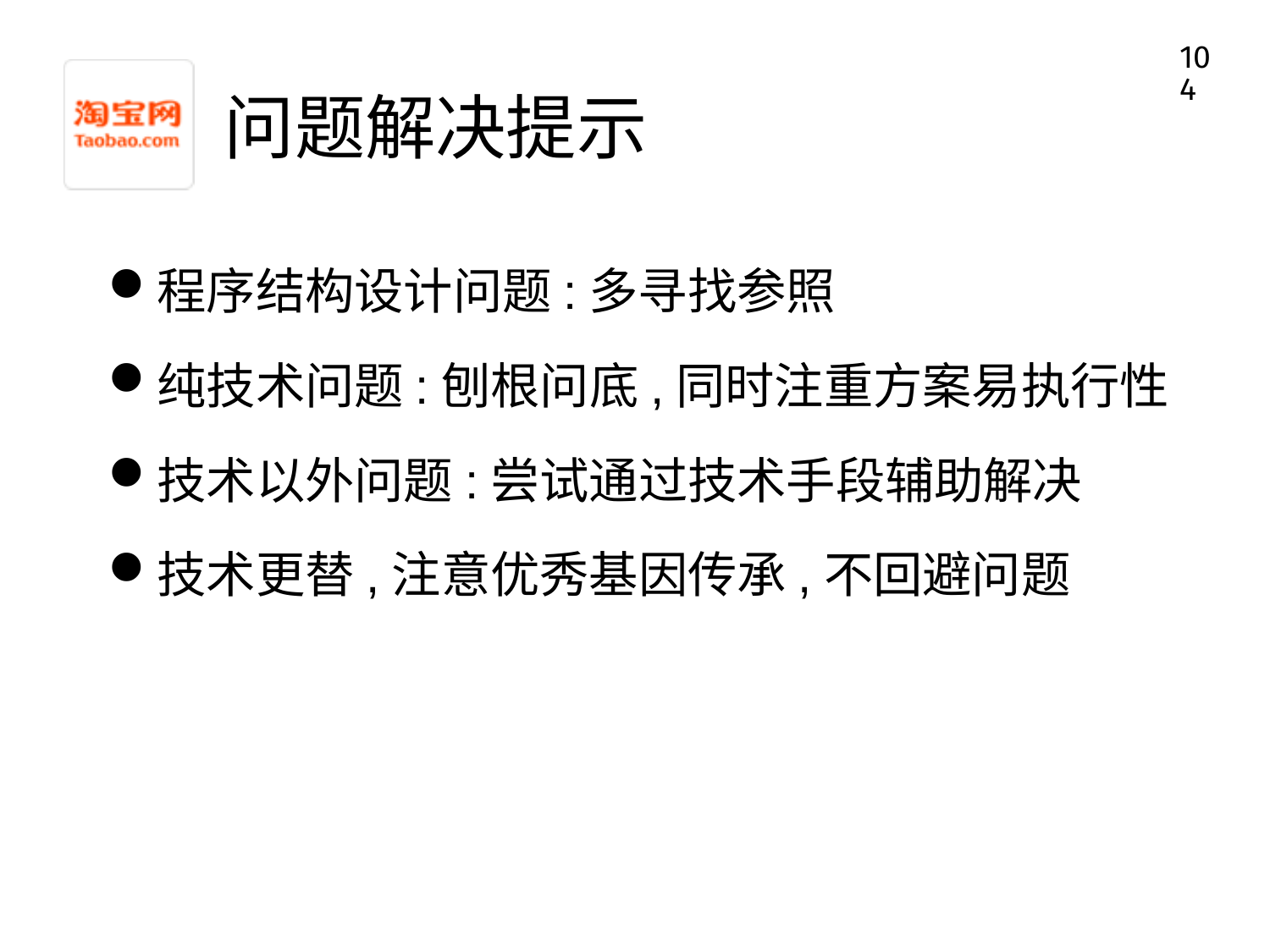

104
# 问题解决提示
程序结构设计问题:多寻找参照
纯技术问题:刨根问底,同时注重方案易执行性
技术以外问题:尝试通过技术手段辅助解决
技术更替,注意优秀基因传承,不回避问题